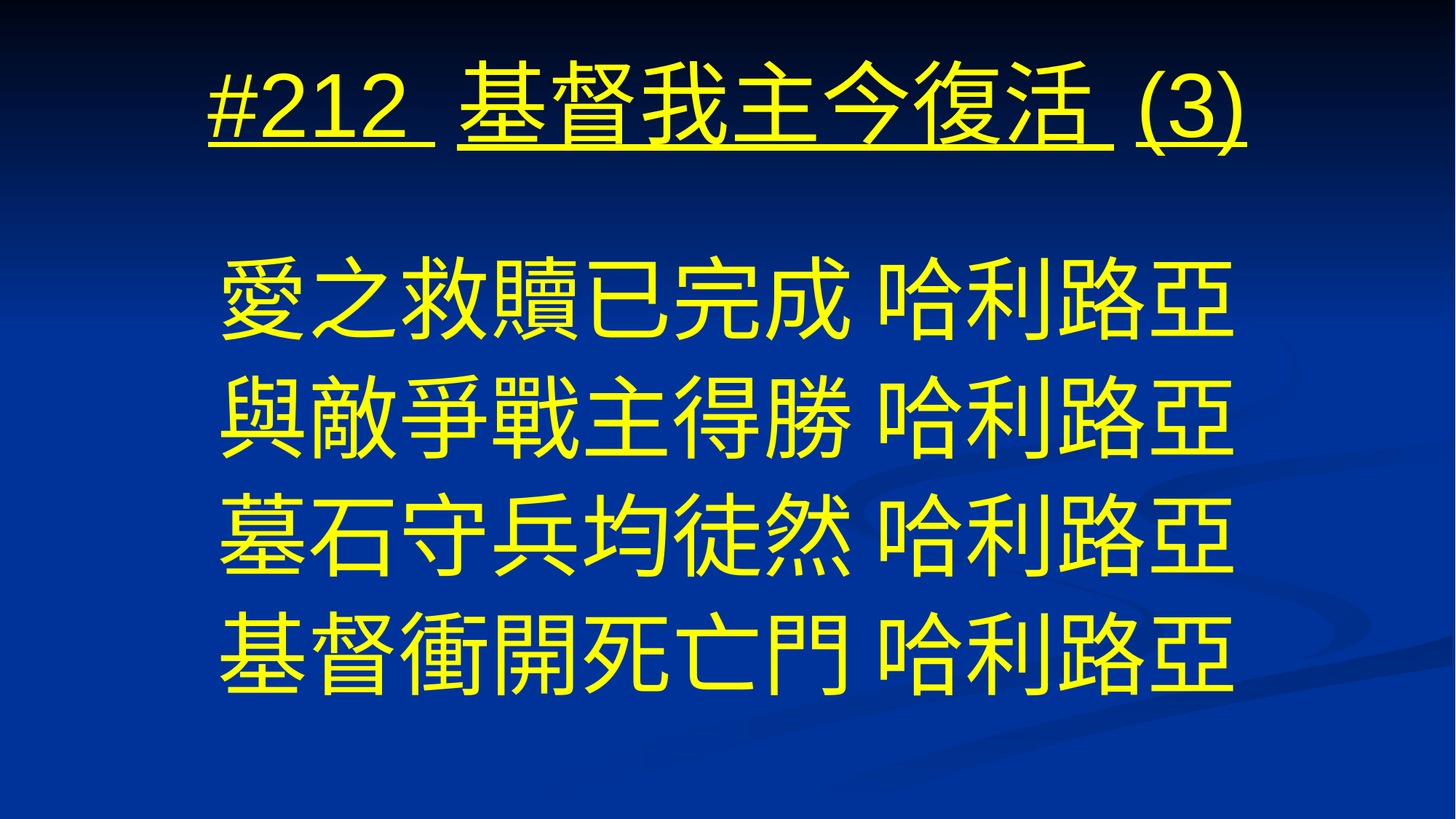

# #212 基督我主今復活 (3)
愛之救贖已完成 哈利路亞
與敵爭戰主得勝 哈利路亞
墓石守兵均徒然 哈利路亞
基督衝開死亡門 哈利路亞